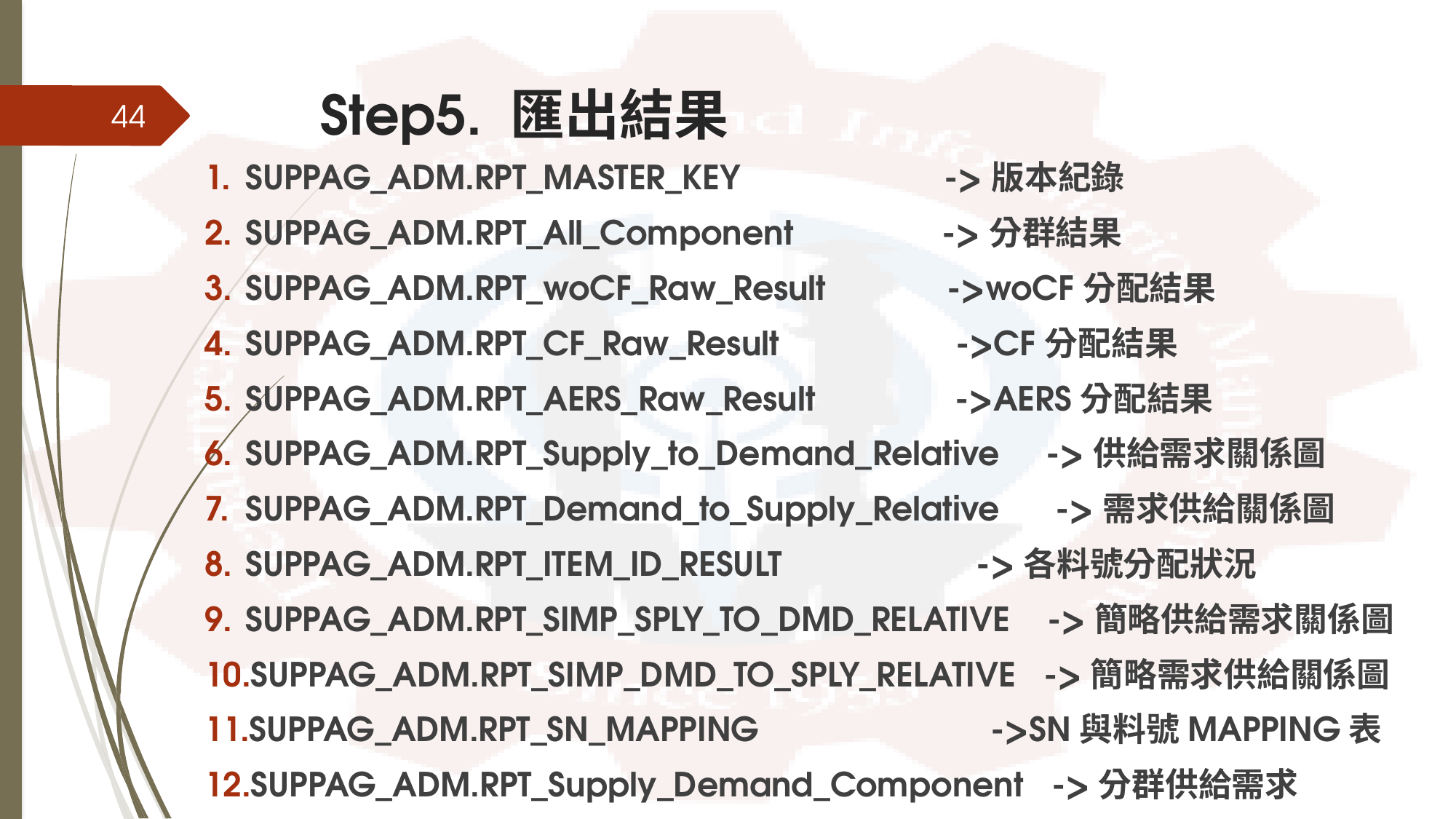

# Step5. 匯出結果
44
SUPPAG_ADM.RPT_MASTER_KEY                      ->版本紀錄
SUPPAG_ADM.RPT_All_Component                ->分群結果
SUPPAG_ADM.RPT_woCF_Raw_Result             ->woCF分配結果
SUPPAG_ADM.RPT_CF_Raw_Result                   ->CF分配結果
SUPPAG_ADM.RPT_AERS_Raw_Result               ->AERS分配結果
SUPPAG_ADM.RPT_Supply_to_Demand_Relative     ->供給需求關係圖
SUPPAG_ADM.RPT_Demand_to_Supply_Relative      ->需求供給關係圖
SUPPAG_ADM.RPT_ITEM_ID_RESULT                     ->各料號分配狀況
SUPPAG_ADM.RPT_SIMP_SPLY_TO_DMD_RELATIVE    ->簡略供給需求關係圖
SUPPAG_ADM.RPT_SIMP_DMD_TO_SPLY_RELATIVE   ->簡略需求供給關係圖
SUPPAG_ADM.RPT_SN_MAPPING                         ->SN與料號MAPPING表
SUPPAG_ADM.RPT_Supply_Demand_Component   ->分群供給需求